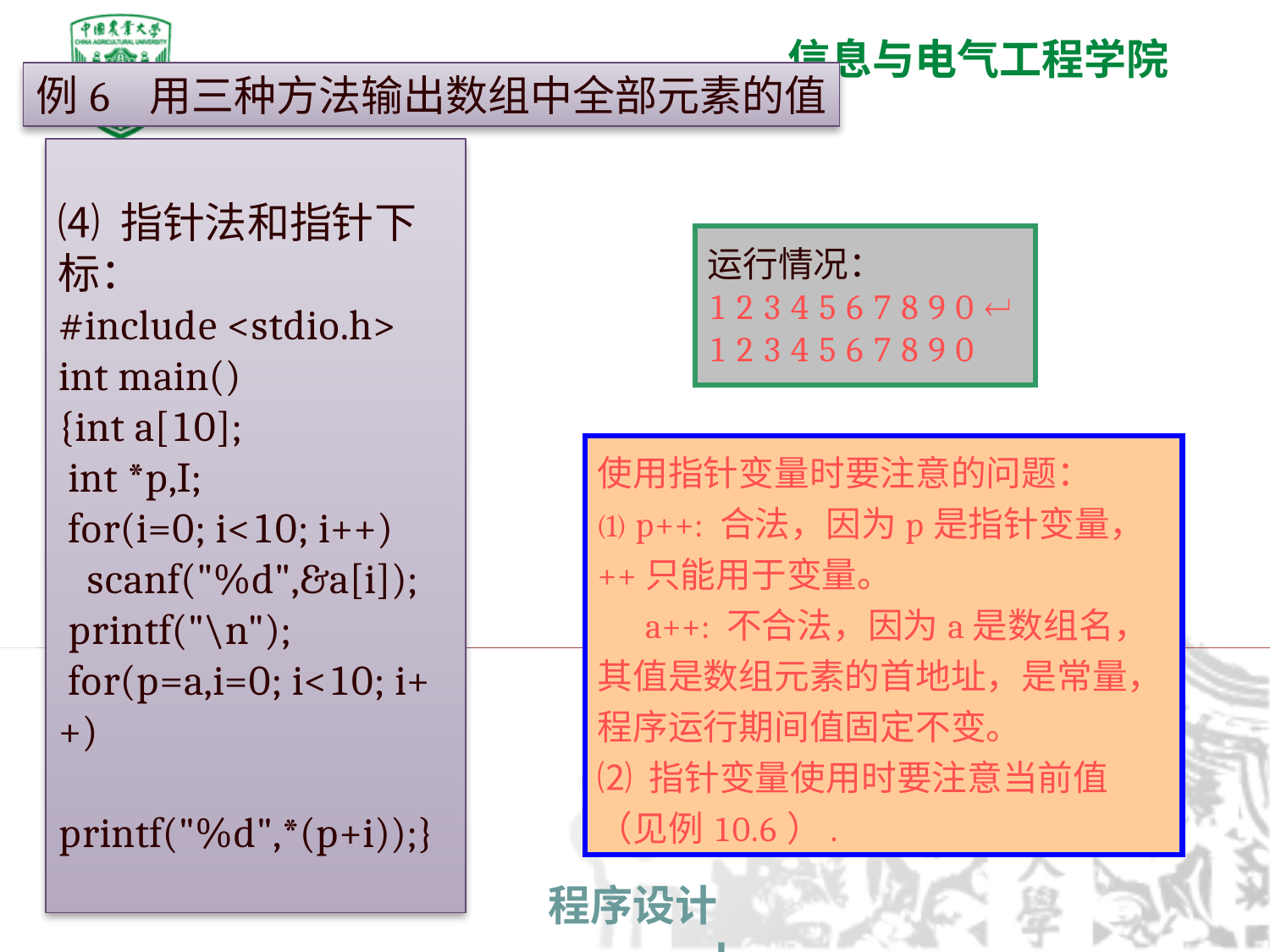

例6   用三种方法输出数组中全部元素的值

⑷ 指针法和指针下标：
#include <stdio.h>
int main()
{int a[10];
 int *p,I;
 for(i=0; i<10; i++)
   scanf("%d",&a[i]);
 printf("\n");
 for(p=a,i=0; i<10; i++)
    printf("%d",*(p+i));}

运行情况：
1 2 3 4 5 6 7 8 9 0 ↵
1 2 3 4 5 6 7 8 9 0
使用指针变量时要注意的问题：
⑴ p++: 合法，因为p是指针变量，++只能用于变量。
      a++: 不合法，因为a是数组名，其值是数组元素的首地址，是常量，程序运行期间值固定不变。
⑵ 指针变量使用时要注意当前值（见例10.6）.